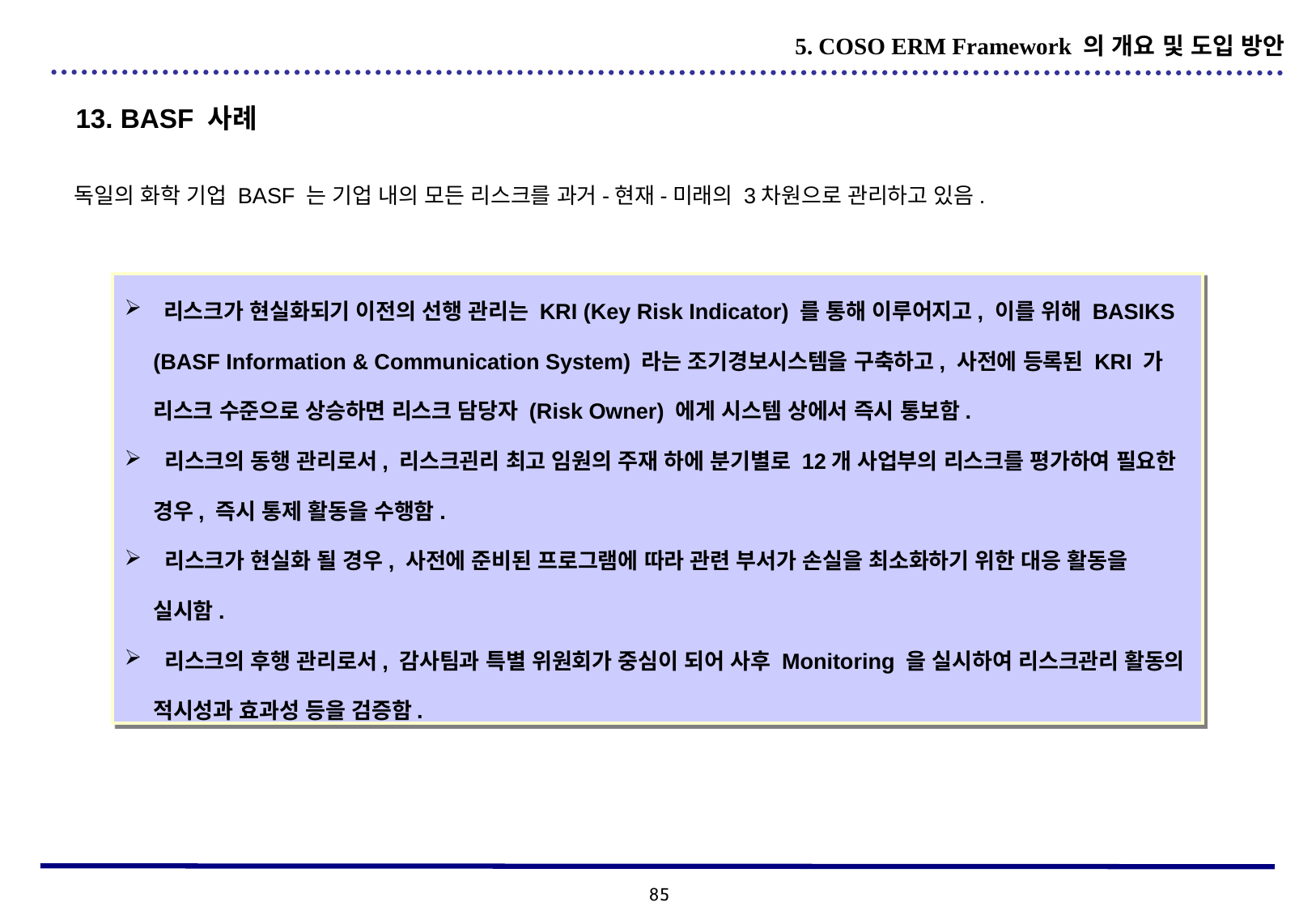

5. COSO ERM Framework 의 개요 및 도입 방안
13. BASF 사례
독일의 화학 기업 BASF 는 기업 내의 모든 리스크를 과거-현재-미래의 3차원으로 관리하고 있음.
 리스크가 현실화되기 이전의 선행 관리는 KRI (Key Risk Indicator) 를 통해 이루어지고, 이를 위해 BASIKS (BASF Information & Communication System) 라는 조기경보시스템을 구축하고, 사전에 등록된 KRI 가 리스크 수준으로 상승하면 리스크 담당자 (Risk Owner) 에게 시스템 상에서 즉시 통보함.
 리스크의 동행 관리로서, 리스크괸리 최고 임원의 주재 하에 분기별로 12개 사업부의 리스크를 평가하여 필요한 경우, 즉시 통제 활동을 수행함.
 리스크가 현실화 될 경우, 사전에 준비된 프로그램에 따라 관련 부서가 손실을 최소화하기 위한 대응 활동을 실시함.
 리스크의 후행 관리로서, 감사팀과 특별 위원회가 중심이 되어 사후 Monitoring 을 실시하여 리스크관리 활동의 적시성과 효과성 등을 검증함.